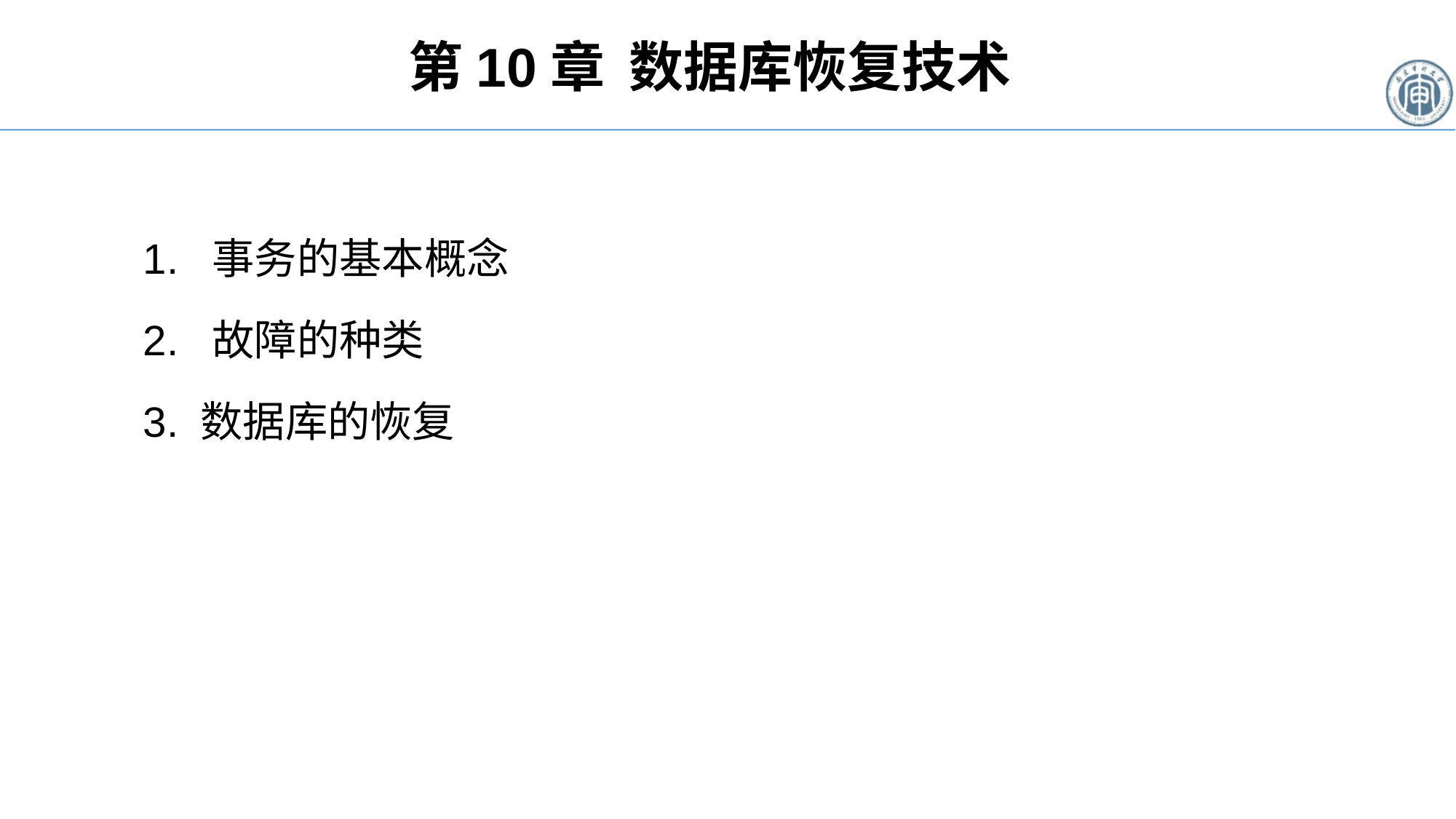

# 第10章  数据库恢复技术
1.  事务的基本概念
2.  故障的种类
3. 数据库的恢复